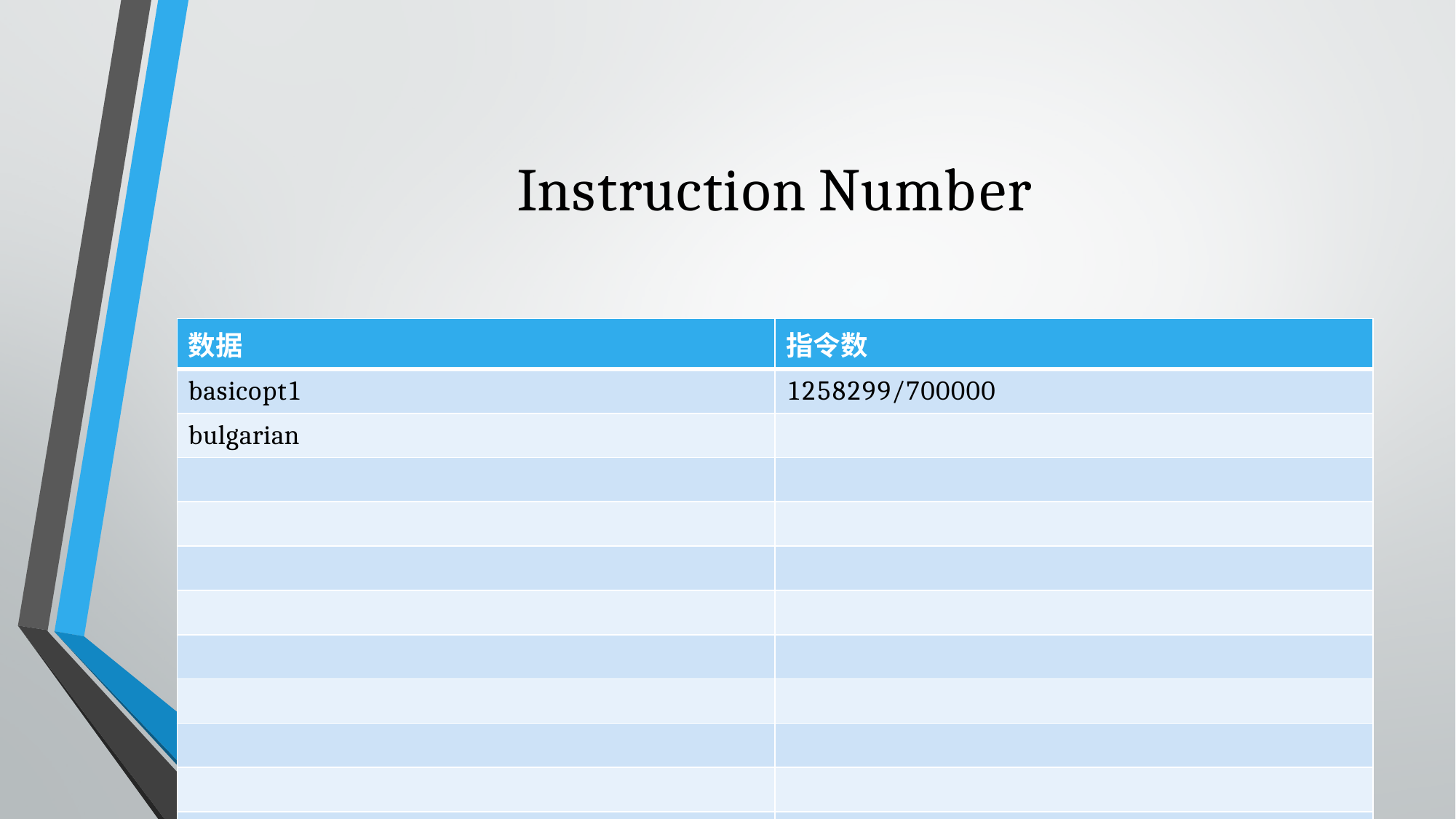

# Instruction Number
| 数据 | 指令数 |
| --- | --- |
| basicopt1 | 1258299/700000 |
| bulgarian |  |
|  |  |
|  |  |
|  |  |
|  |  |
|  |  |
|  |  |
|  |  |
|  |  |
|  |  |